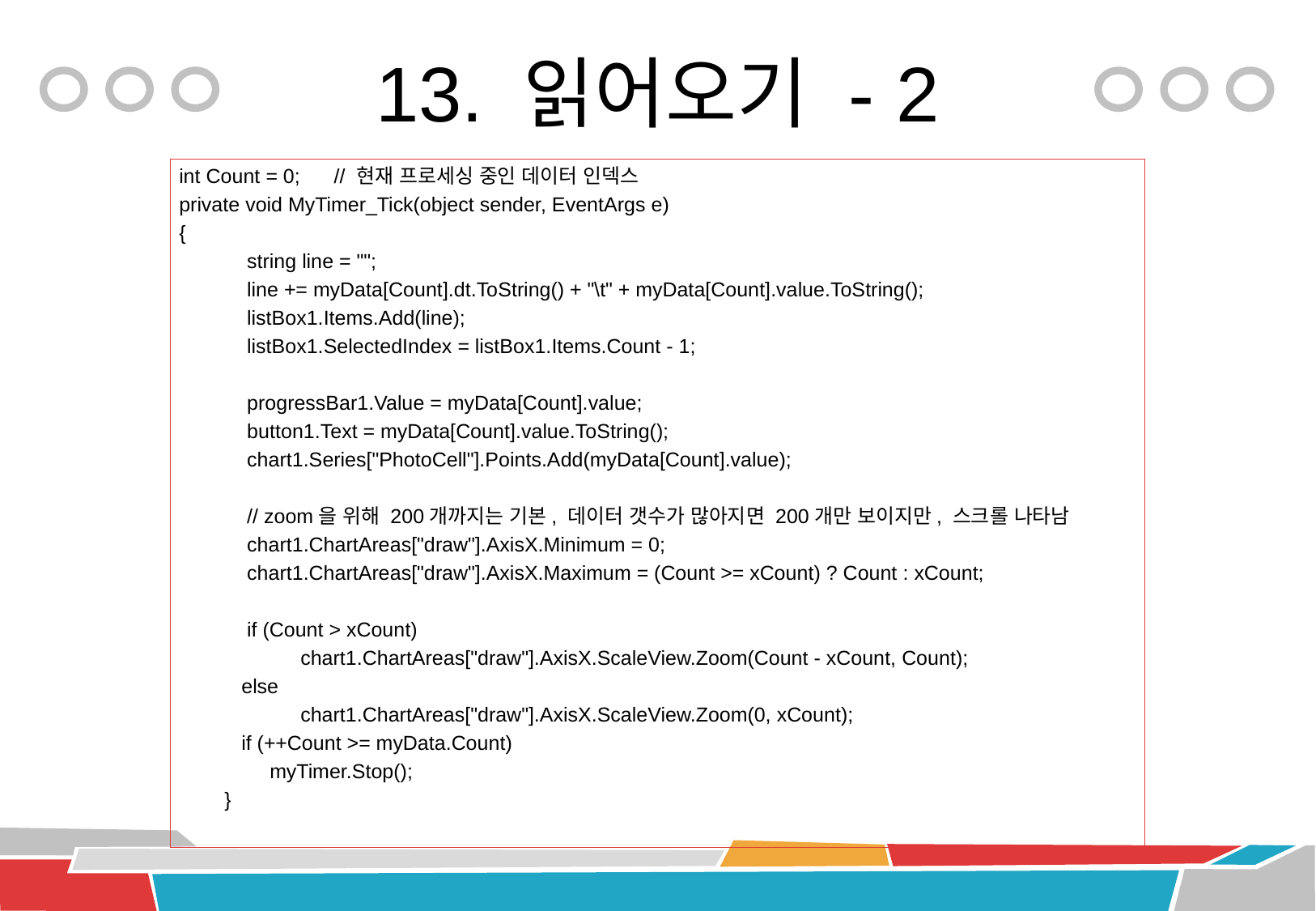

# 13. 읽어오기 - 2
int Count = 0;      // 현재 프로세싱 중인 데이터 인덱스
private void MyTimer_Tick(object sender, EventArgs e)
{
            string line = "";
            line += myData[Count].dt.ToString() + "\t" + myData[Count].value.ToString();
            listBox1.Items.Add(line);
            listBox1.SelectedIndex = listBox1.Items.Count - 1;

            progressBar1.Value = myData[Count].value;
            button1.Text = myData[Count].value.ToString();
            chart1.Series["PhotoCell"].Points.Add(myData[Count].value);

            // zoom을 위해 200개까지는 기본, 데이터 갯수가 많아지면 200개만 보이지만, 스크롤 나타남
            chart1.ChartAreas["draw"].AxisX.Minimum = 0;
            chart1.ChartAreas["draw"].AxisX.Maximum = (Count >= xCount) ? Count : xCount;

            if (Count > xCount)
	chart1.ChartAreas["draw"].AxisX.ScaleView.Zoom(Count - xCount, Count);
           else
	chart1.ChartAreas["draw"].AxisX.ScaleView.Zoom(0, xCount);
           if (++Count >= myData.Count)
                myTimer.Stop();
        }